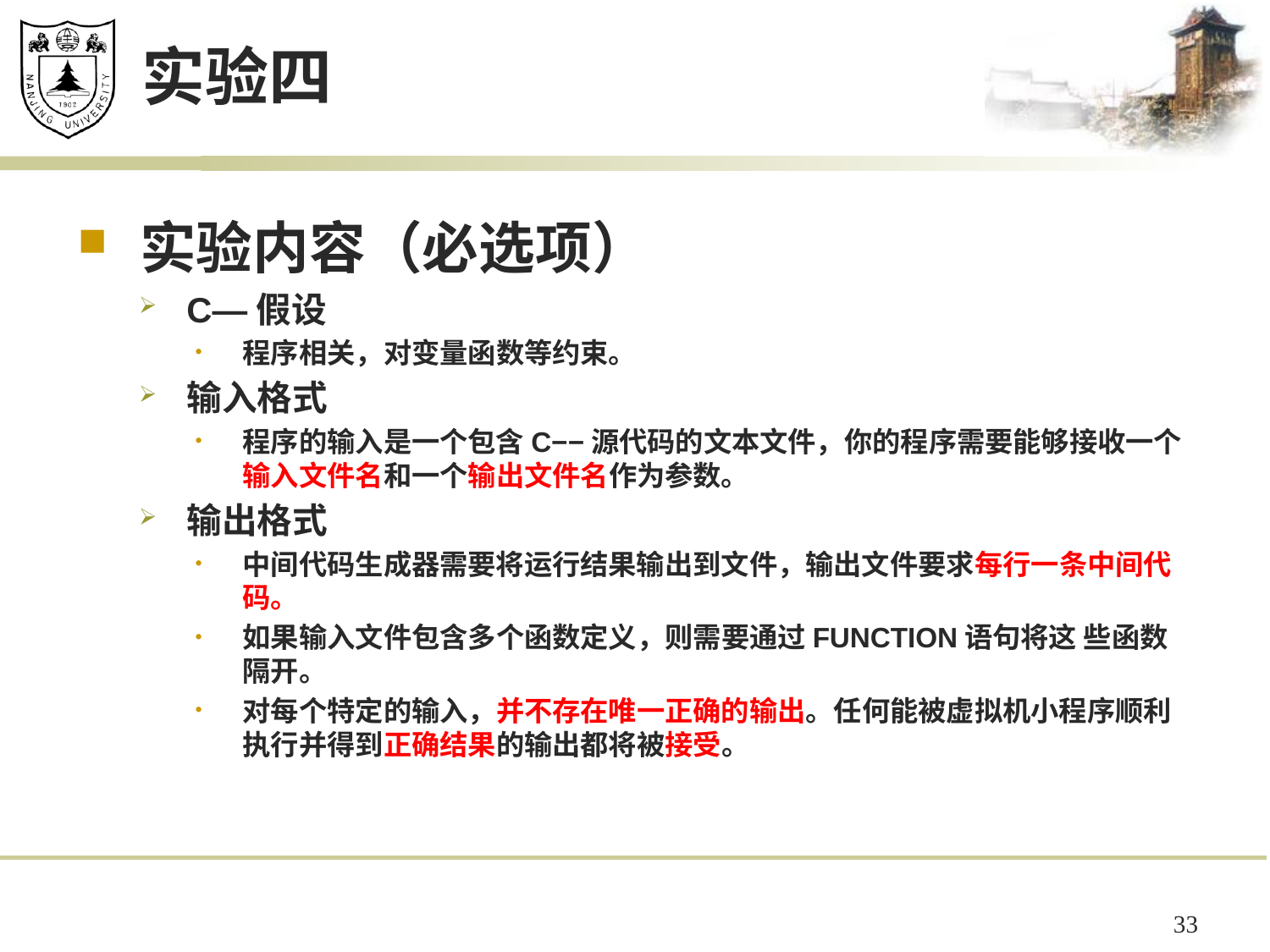

# 实验四
实验内容（必选项）
C—假设
程序相关，对变量函数等约束。
输入格式
程序的输入是一个包含C−−源代码的文本文件，你的程序需要能够接收一个输入文件名和一个输出文件名作为参数。
输出格式
中间代码生成器需要将运行结果输出到文件，输出文件要求每行一条中间代码。
如果输入文件包含多个函数定义，则需要通过FUNCTION语句将这 些函数隔开。
对每个特定的输入，并不存在唯一正确的输出。任何能被虚拟机小程序顺利执行并得到正确结果的输出都将被接受。